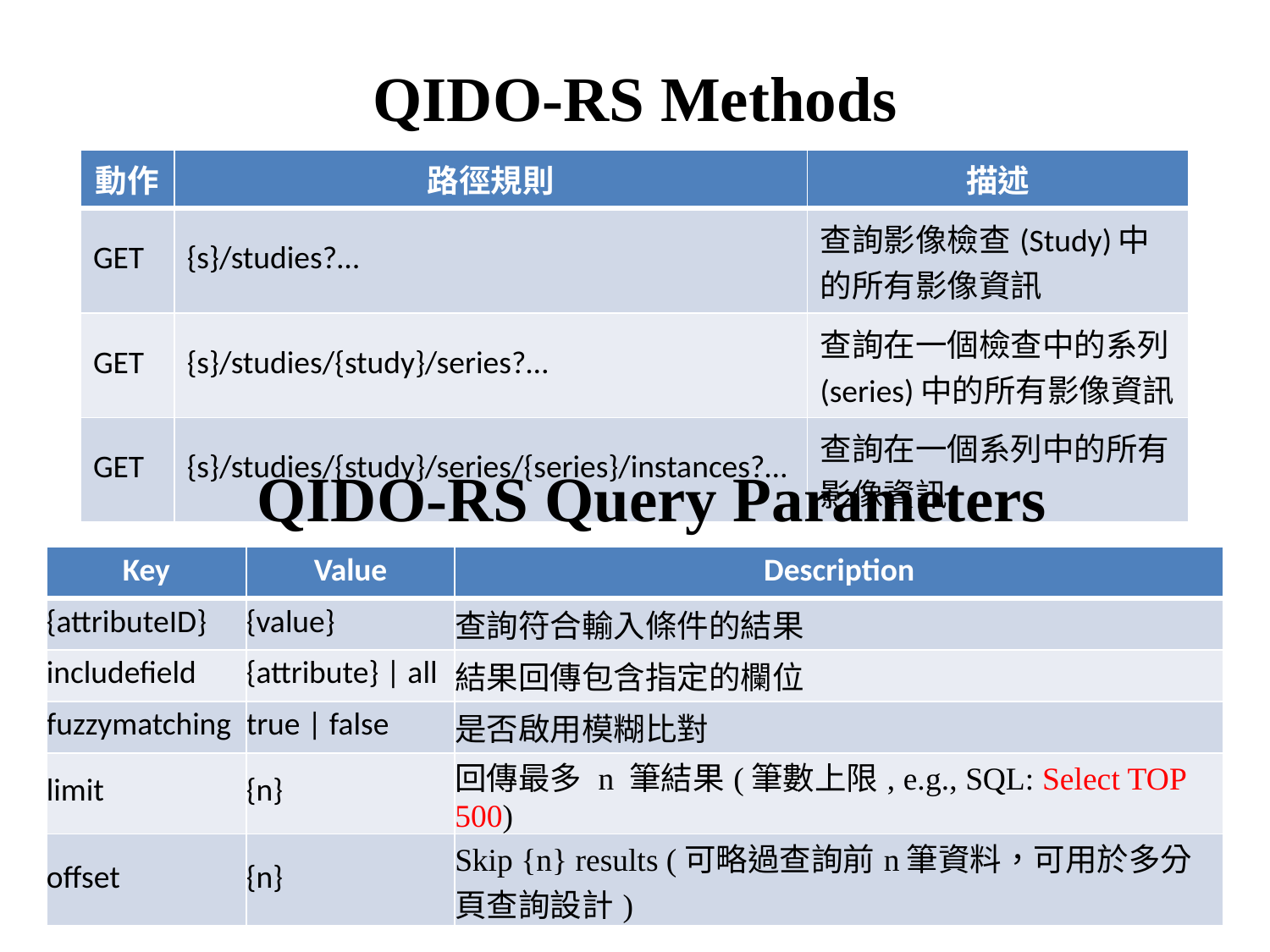

# QIDO-RS Methods
| 動作 | 路徑規則 | 描述 |
| --- | --- | --- |
| GET | {s}/studies?… | 查詢影像檢查(Study)中的所有影像資訊 |
| GET | {s}/studies/{study}/series?… | 查詢在一個檢查中的系列(series)中的所有影像資訊 |
| GET | {s}/studies/{study}/series/{series}/instances?… | 查詢在一個系列中的所有影像資訊 |
QIDO-RS Query Parameters
| Key | Value | Description |
| --- | --- | --- |
| {attributeID} | {value} | 查詢符合輸入條件的結果 |
| includefield | {attribute} | all | 結果回傳包含指定的欄位 |
| fuzzymatching | true | false | 是否啟用模糊比對 |
| limit | {n} | 回傳最多 n 筆結果(筆數上限, e.g., SQL: Select TOP 500) |
| offset | {n} | Skip {n} results (可略過查詢前n筆資料，可用於多分頁查詢設計) |
21